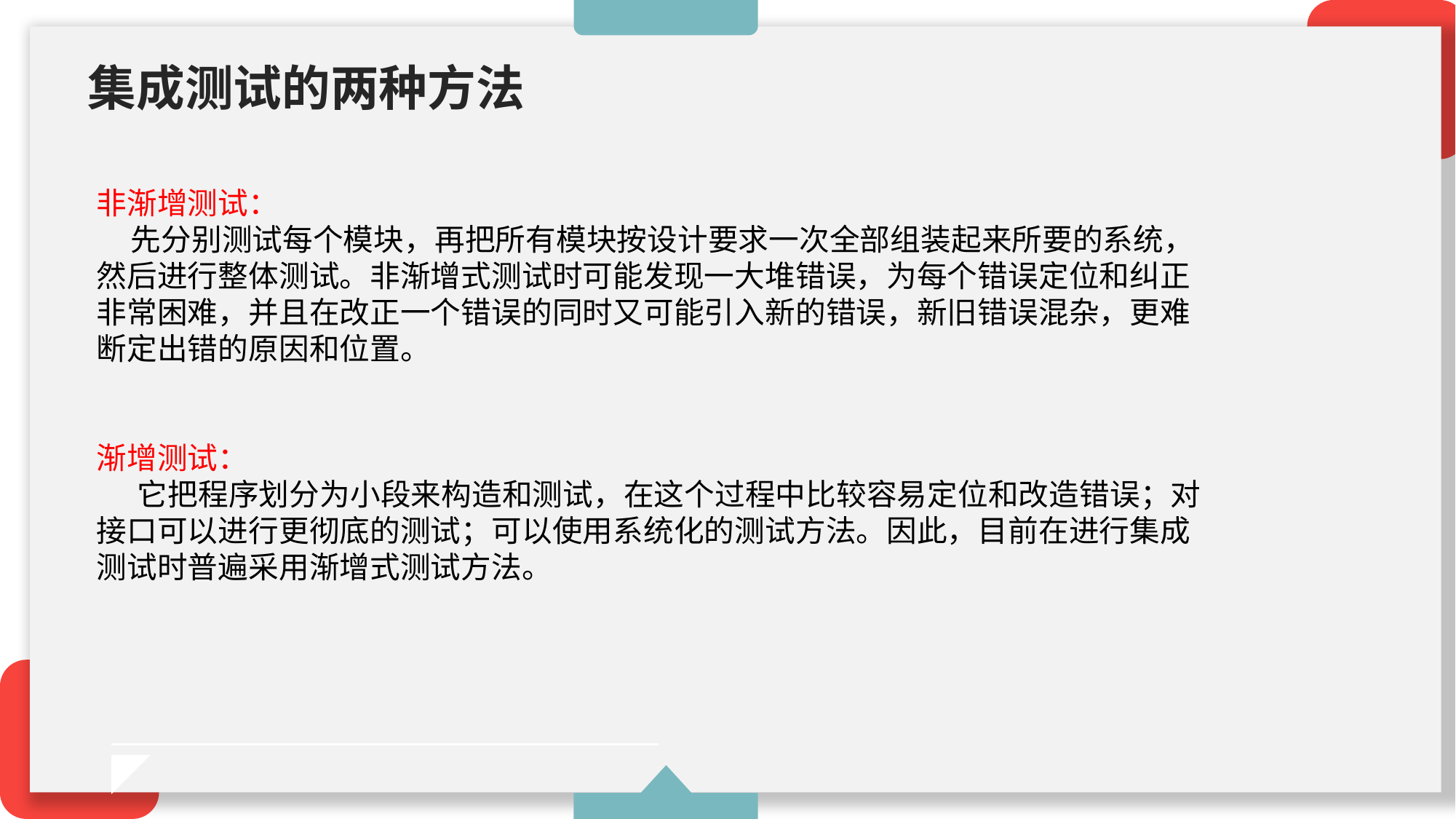

集成测试的两种方法
非渐增测试：
    先分别测试每个模块，再把所有模块按设计要求一次全部组装起来所要的系统，然后进行整体测试。非渐增式测试时可能发现一大堆错误，为每个错误定位和纠正非常困难，并且在改正一个错误的同时又可能引入新的错误，新旧错误混杂，更难断定出错的原因和位置。

渐增测试：
     它把程序划分为小段来构造和测试，在这个过程中比较容易定位和改造错误；对接口可以进行更彻底的测试；可以使用系统化的测试方法。因此，目前在进行集成测试时普遍采用渐增式测试方法。